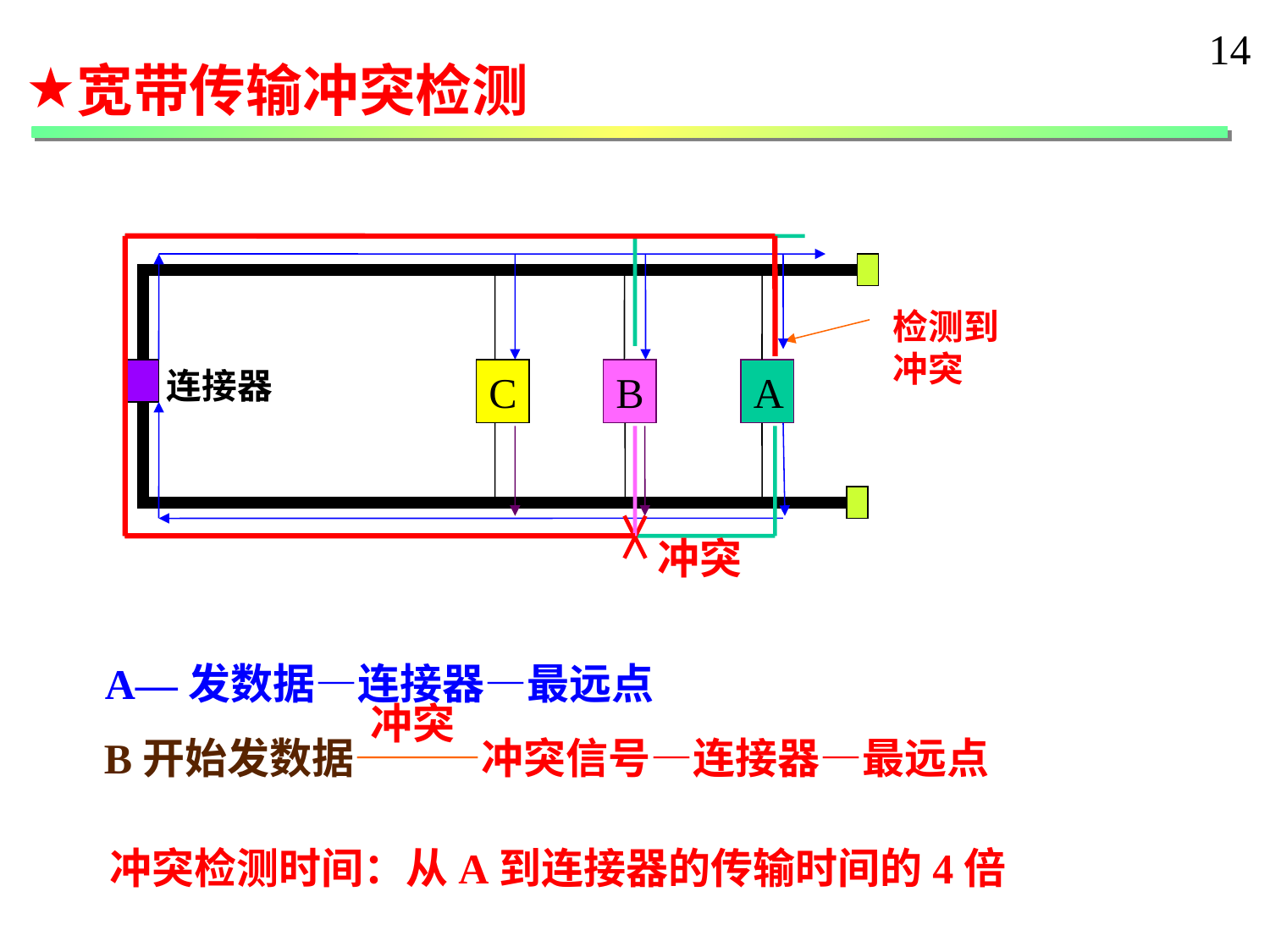

14
宽带传输冲突检测

连接器

C
B
A

检测到
冲突

冲突

A—发数据—连接器—最远点
冲突
B开始发数据———冲突信号—连接器—最远点
冲突检测时间：从A到连接器的传输时间的4倍